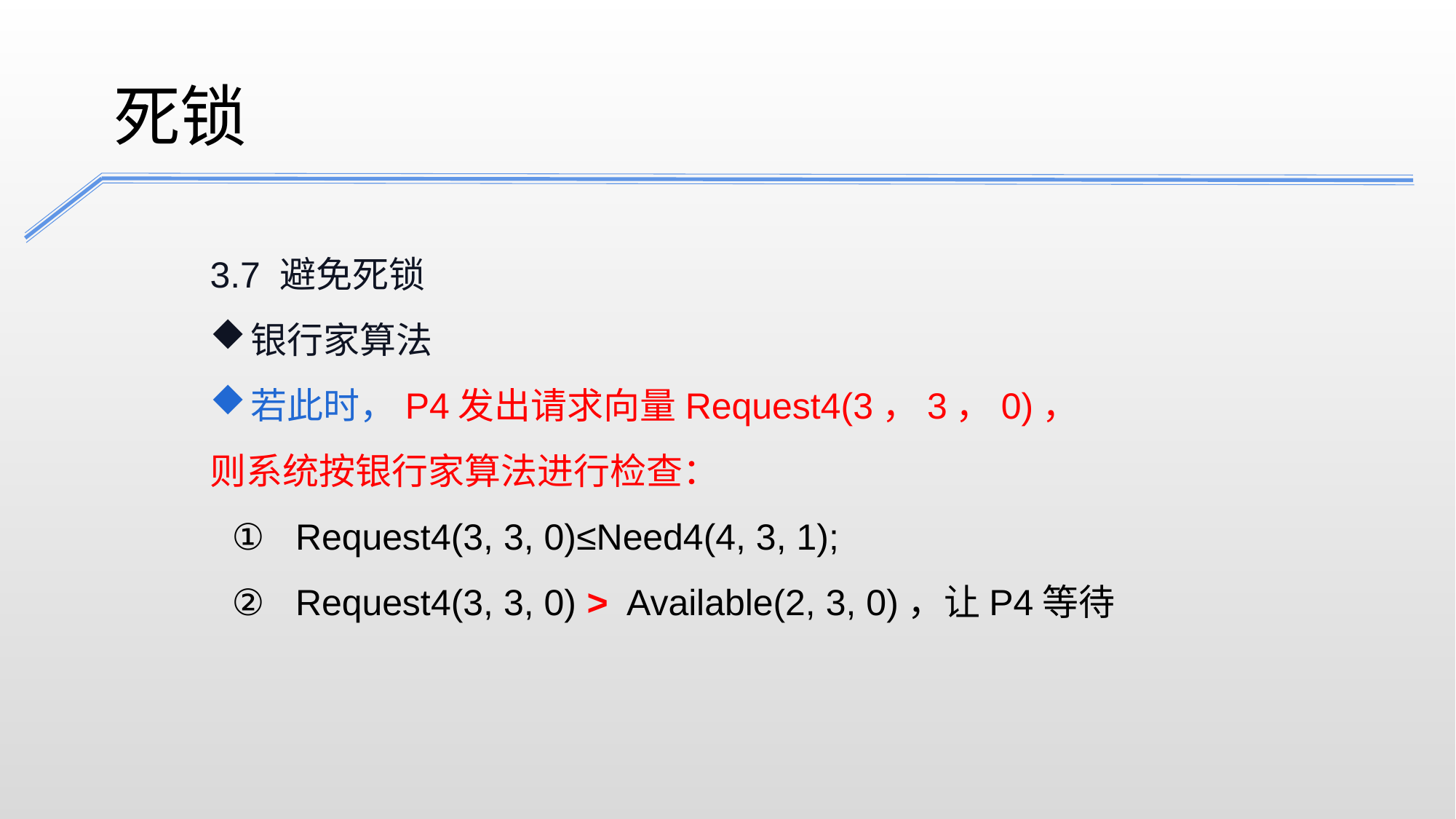

死锁

3.7 避免死锁
银行家算法
若此时，P4发出请求向量Request4(3，3，0)，
则系统按银行家算法进行检查：
Request4(3, 3, 0)≤Need4(4, 3, 1);
Request4(3, 3, 0) >  Available(2, 3, 0)，让P4等待